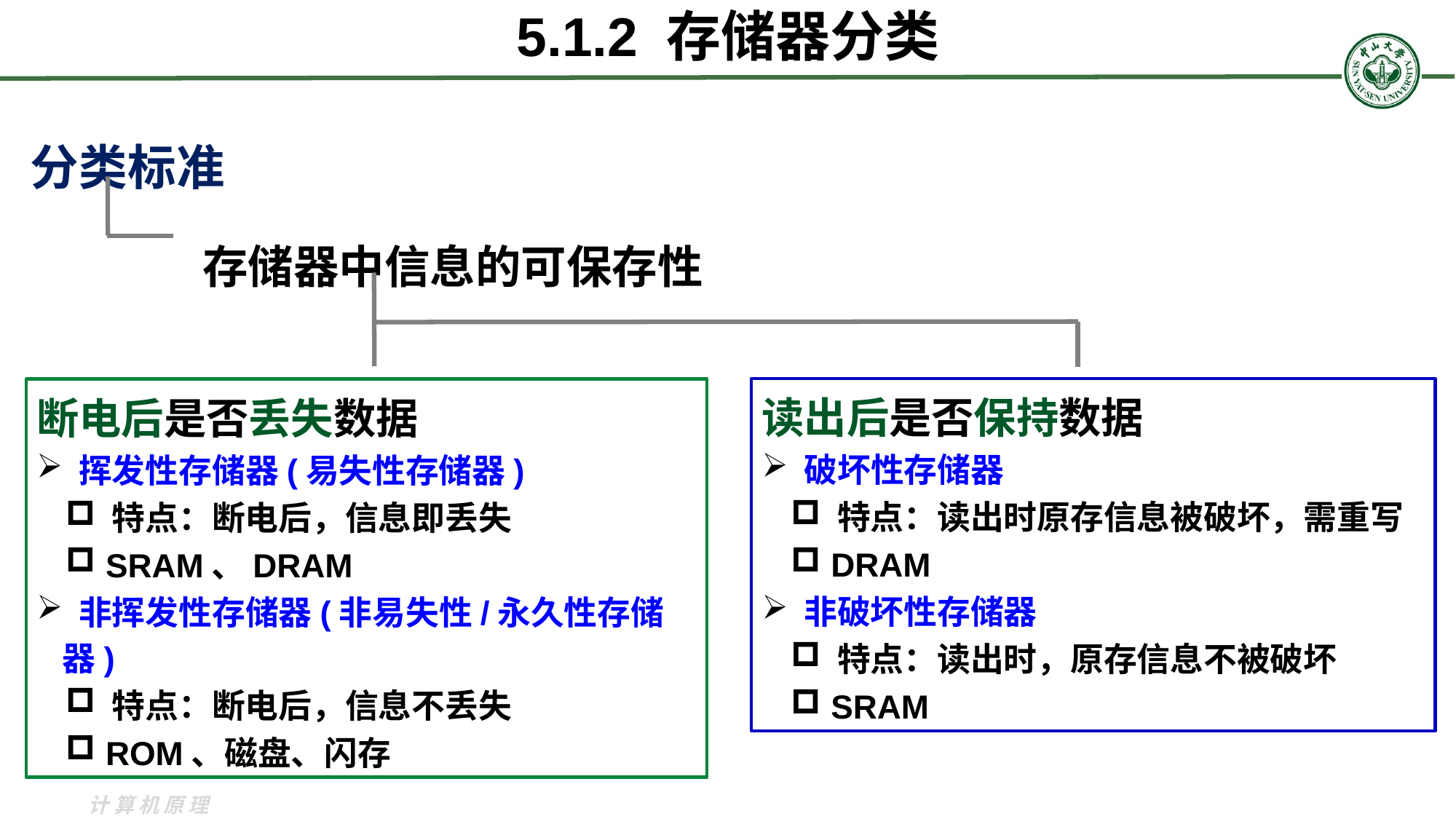

5.1.2 存储器分类
分类标准
存储器中信息的可保存性
读出后是否保持数据
 破坏性存储器
 特点：读出时原存信息被破坏，需重写
 DRAM
 非破坏性存储器
 特点：读出时，原存信息不被破坏
 SRAM
断电后是否丢失数据
 挥发性存储器(易失性存储器)
 特点：断电后，信息即丢失
 SRAM、DRAM
 非挥发性存储器(非易失性/永久性存储器)
 特点：断电后，信息不丢失
 ROM、磁盘、闪存